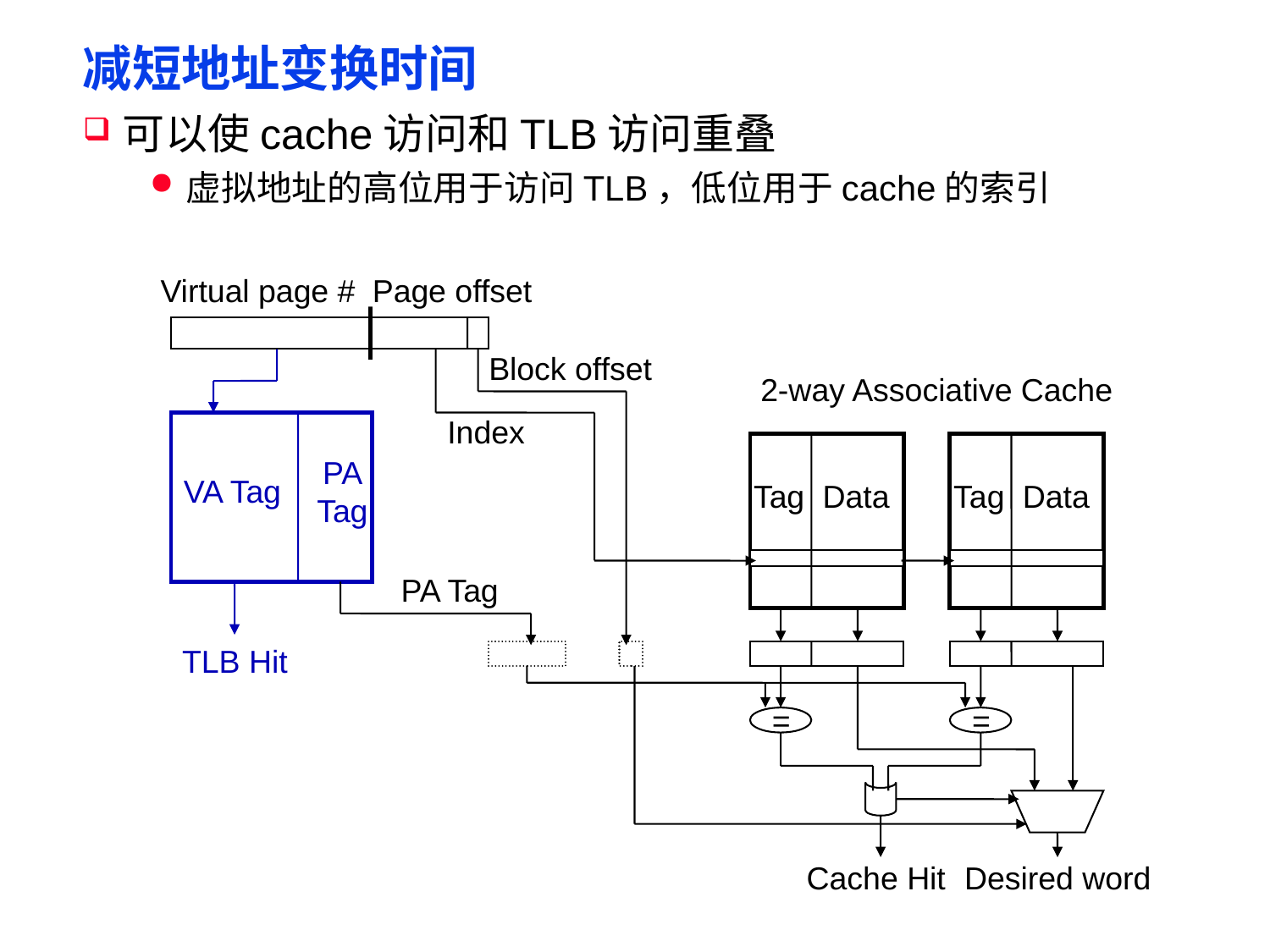

# 减短地址变换时间
可以使cache访问和TLB访问重叠
虚拟地址的高位用于访问TLB，低位用于cache的索引
Virtual page #
Page offset

Block offset

2-way Associative Cache

 Index

PA
Tag
VA Tag
Tag
Data
Tag
Data

PA Tag

TLB Hit

=
=

Cache Hit
Desired word